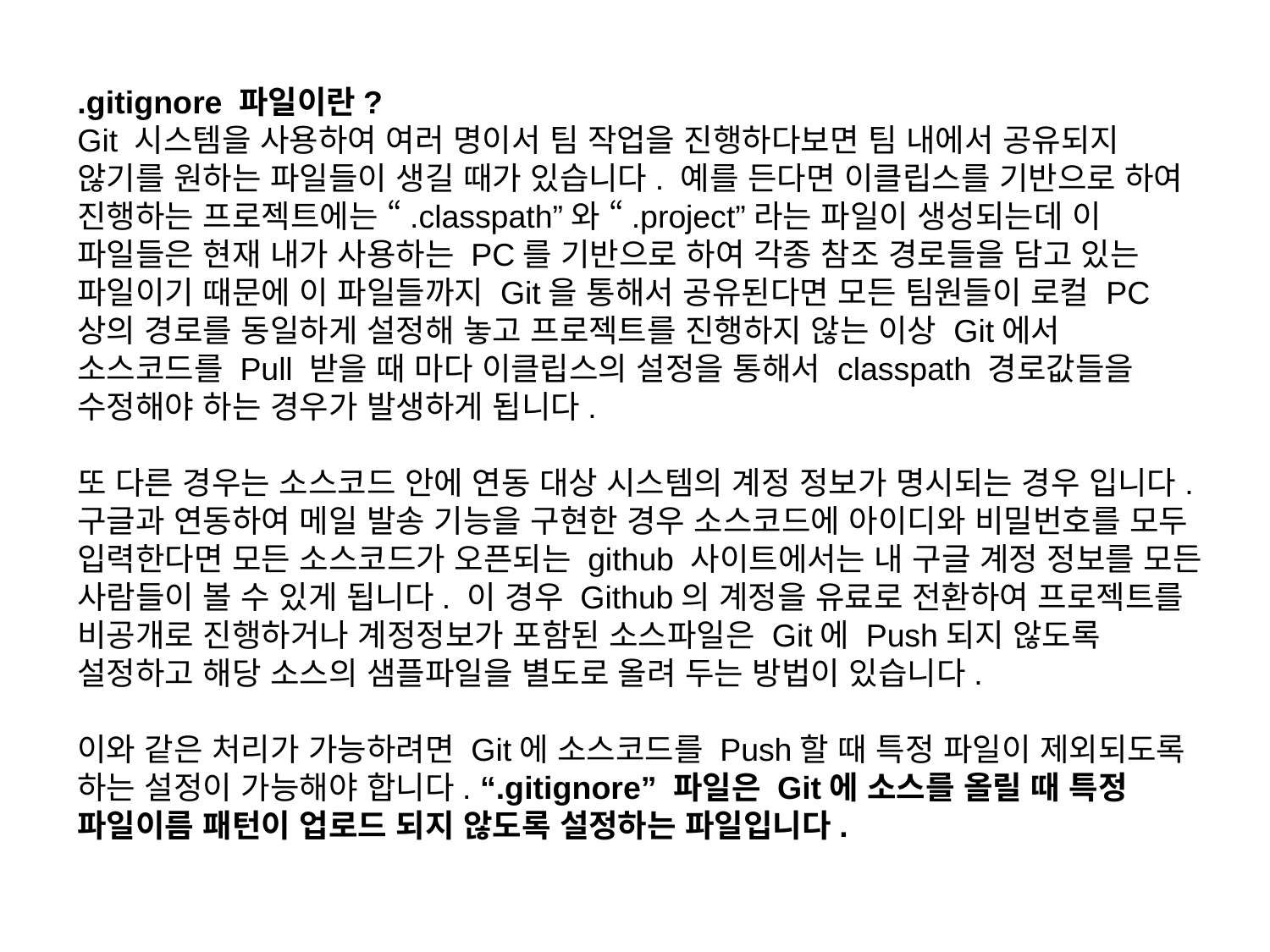

.gitignore 파일이란?
Git 시스템을 사용하여 여러 명이서 팀 작업을 진행하다보면 팀 내에서 공유되지 않기를 원하는 파일들이 생길 때가 있습니다. 예를 든다면 이클립스를 기반으로 하여 진행하는 프로젝트에는 “.classpath”와 “.project”라는 파일이 생성되는데 이 파일들은 현재 내가 사용하는 PC를 기반으로 하여 각종 참조 경로들을 담고 있는 파일이기 때문에 이 파일들까지 Git을 통해서 공유된다면 모든 팀원들이 로컬 PC상의 경로를 동일하게 설정해 놓고 프로젝트를 진행하지 않는 이상 Git에서 소스코드를 Pull 받을 때 마다 이클립스의 설정을 통해서 classpath 경로값들을 수정해야 하는 경우가 발생하게 됩니다.

또 다른 경우는 소스코드 안에 연동 대상 시스템의 계정 정보가 명시되는 경우 입니다. 구글과 연동하여 메일 발송 기능을 구현한 경우 소스코드에 아이디와 비밀번호를 모두 입력한다면 모든 소스코드가 오픈되는 github 사이트에서는 내 구글 계정 정보를 모든 사람들이 볼 수 있게 됩니다. 이 경우 Github의 계정을 유료로 전환하여 프로젝트를 비공개로 진행하거나 계정정보가 포함된 소스파일은 Git에 Push되지 않도록 설정하고 해당 소스의 샘플파일을 별도로 올려 두는 방법이 있습니다.

이와 같은 처리가 가능하려면 Git에 소스코드를 Push할 때 특정 파일이 제외되도록 하는 설정이 가능해야 합니다. “.gitignore” 파일은 Git에 소스를 올릴 때 특정 파일이름 패턴이 업로드 되지 않도록 설정하는 파일입니다.